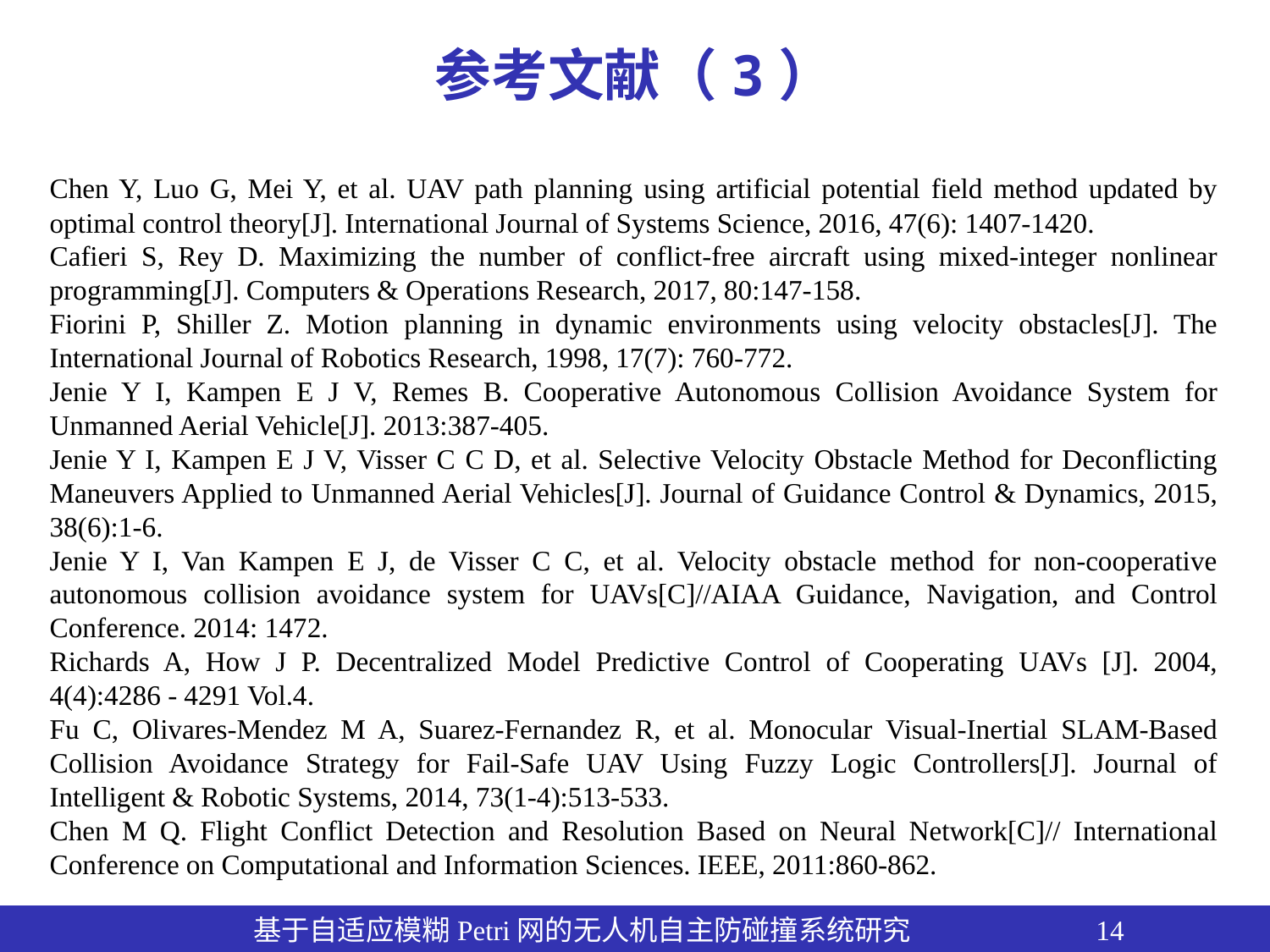

参考文献（3）
Chen Y, Luo G, Mei Y, et al. UAV path planning using artificial potential field method updated by optimal control theory[J]. International Journal of Systems Science, 2016, 47(6): 1407-1420.
Cafieri S, Rey D. Maximizing the number of conflict-free aircraft using mixed-integer nonlinear programming[J]. Computers & Operations Research, 2017, 80:147-158.
Fiorini P, Shiller Z. Motion planning in dynamic environments using velocity obstacles[J]. The International Journal of Robotics Research, 1998, 17(7): 760-772.
Jenie Y I, Kampen E J V, Remes B. Cooperative Autonomous Collision Avoidance System for Unmanned Aerial Vehicle[J]. 2013:387-405.
Jenie Y I, Kampen E J V, Visser C C D, et al. Selective Velocity Obstacle Method for Deconflicting Maneuvers Applied to Unmanned Aerial Vehicles[J]. Journal of Guidance Control & Dynamics, 2015, 38(6):1-6.
Jenie Y I, Van Kampen E J, de Visser C C, et al. Velocity obstacle method for non-cooperative autonomous collision avoidance system for UAVs[C]//AIAA Guidance, Navigation, and Control Conference. 2014: 1472.
Richards A, How J P. Decentralized Model Predictive Control of Cooperating UAVs [J]. 2004, 4(4):4286 - 4291 Vol.4.
Fu C, Olivares-Mendez M A, Suarez-Fernandez R, et al. Monocular Visual-Inertial SLAM-Based Collision Avoidance Strategy for Fail-Safe UAV Using Fuzzy Logic Controllers[J]. Journal of Intelligent & Robotic Systems, 2014, 73(1-4):513-533.
Chen M Q. Flight Conflict Detection and Resolution Based on Neural Network[C]// International Conference on Computational and Information Sciences. IEEE, 2011:860-862.

                                     基于自适应模糊Petri网的无人机自主防碰撞系统研究                            14